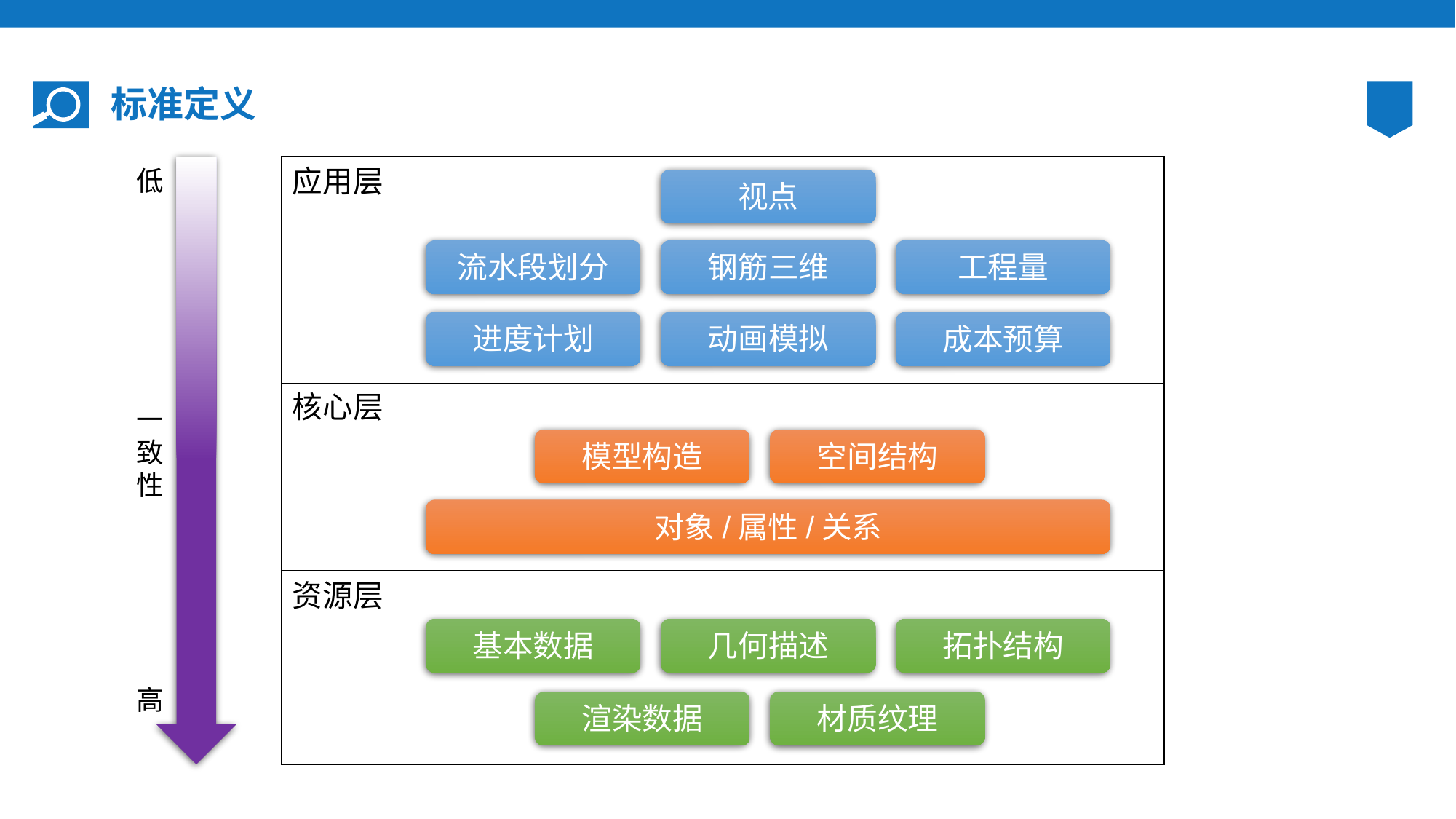

# 标准定义

应用层
低
视点
工程量
流水段划分
钢筋三维
进度计划
动画模拟
成本预算
核心层
一
致
性
模型构造
空间结构
对象/属性/关系
资源层
基本数据
几何描述
拓扑结构
高
材质纹理
渲染数据